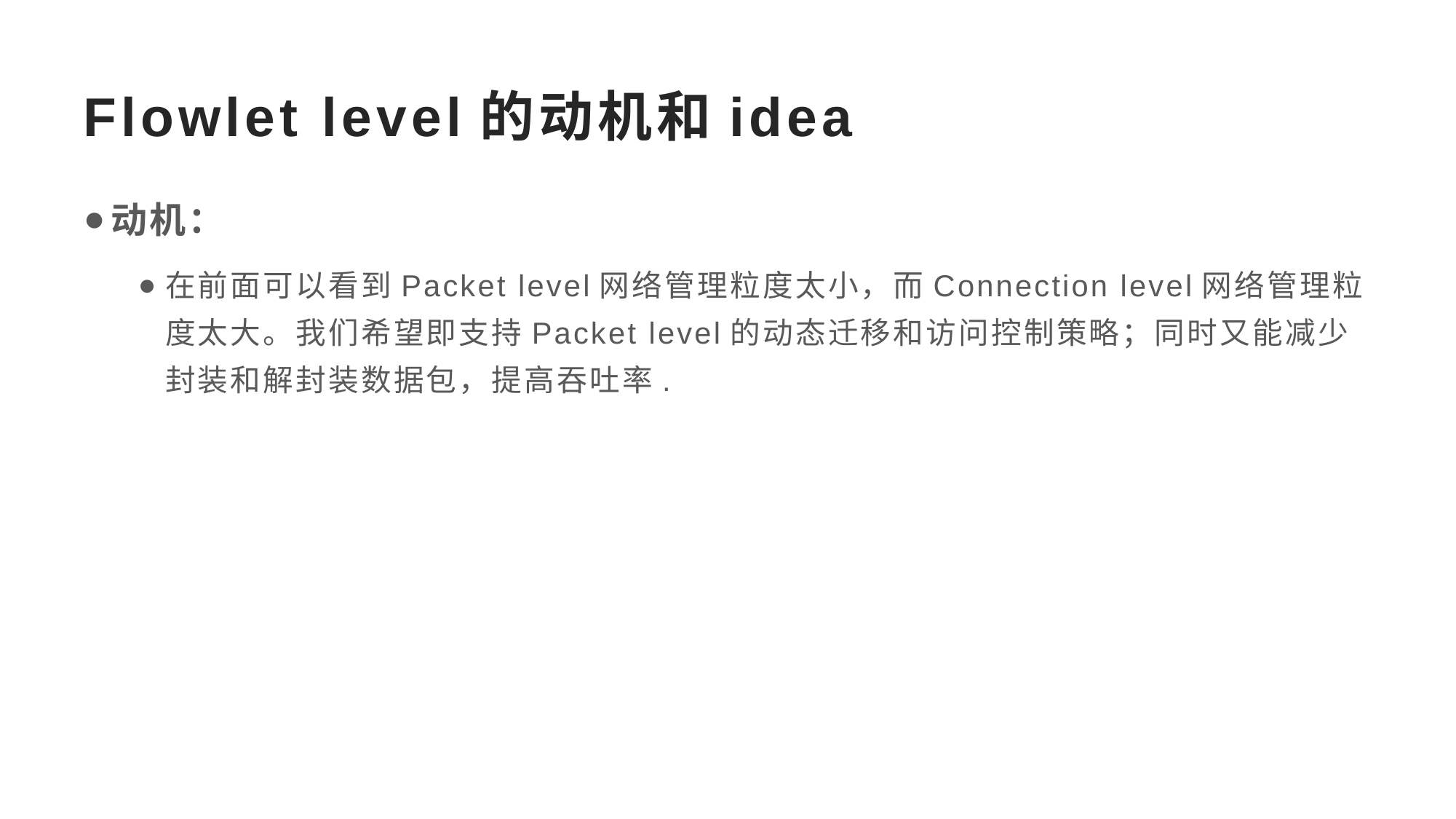

# Flowlet level的动机和idea
动机：
在前面可以看到Packet level网络管理粒度太小，而Connection level网络管理粒度太大。我们希望即支持Packet level的动态迁移和访问控制策略；同时又能减少封装和解封装数据包，提高吞吐率.